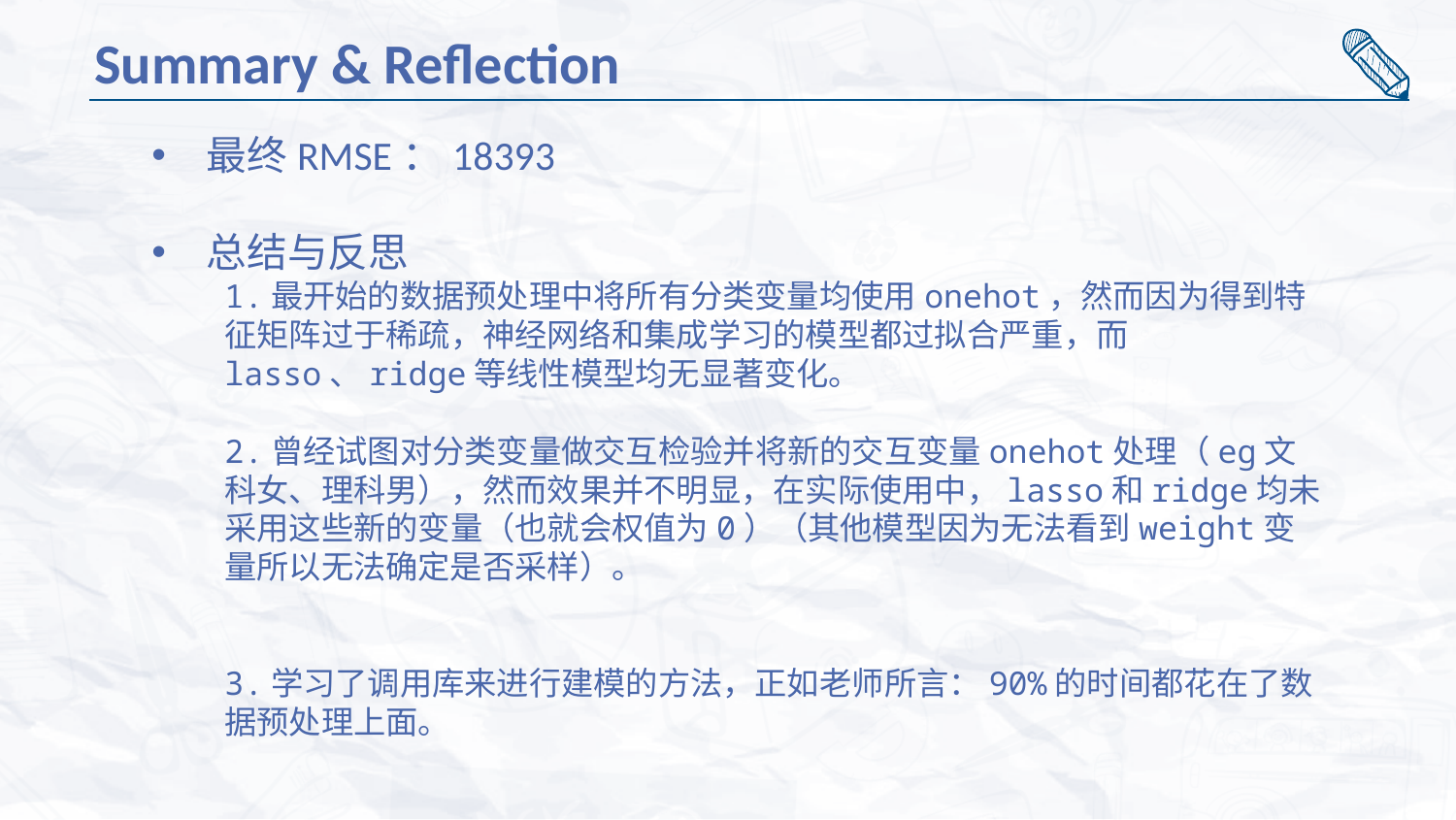

Summary & Reflection
最终RMSE：18393

总结与反思
1.最开始的数据预处理中将所有分类变量均使用onehot，然而因为得到特征矩阵过于稀疏，神经网络和集成学习的模型都过拟合严重，而lasso、ridge等线性模型均无显著变化。

2.曾经试图对分类变量做交互检验并将新的交互变量onehot处理（eg文科女、理科男），然而效果并不明显，在实际使用中，lasso和ridge均未采用这些新的变量（也就会权值为0）（其他模型因为无法看到weight变量所以无法确定是否采样）。

3.学习了调用库来进行建模的方法，正如老师所言：90%的时间都花在了数据预处理上面。